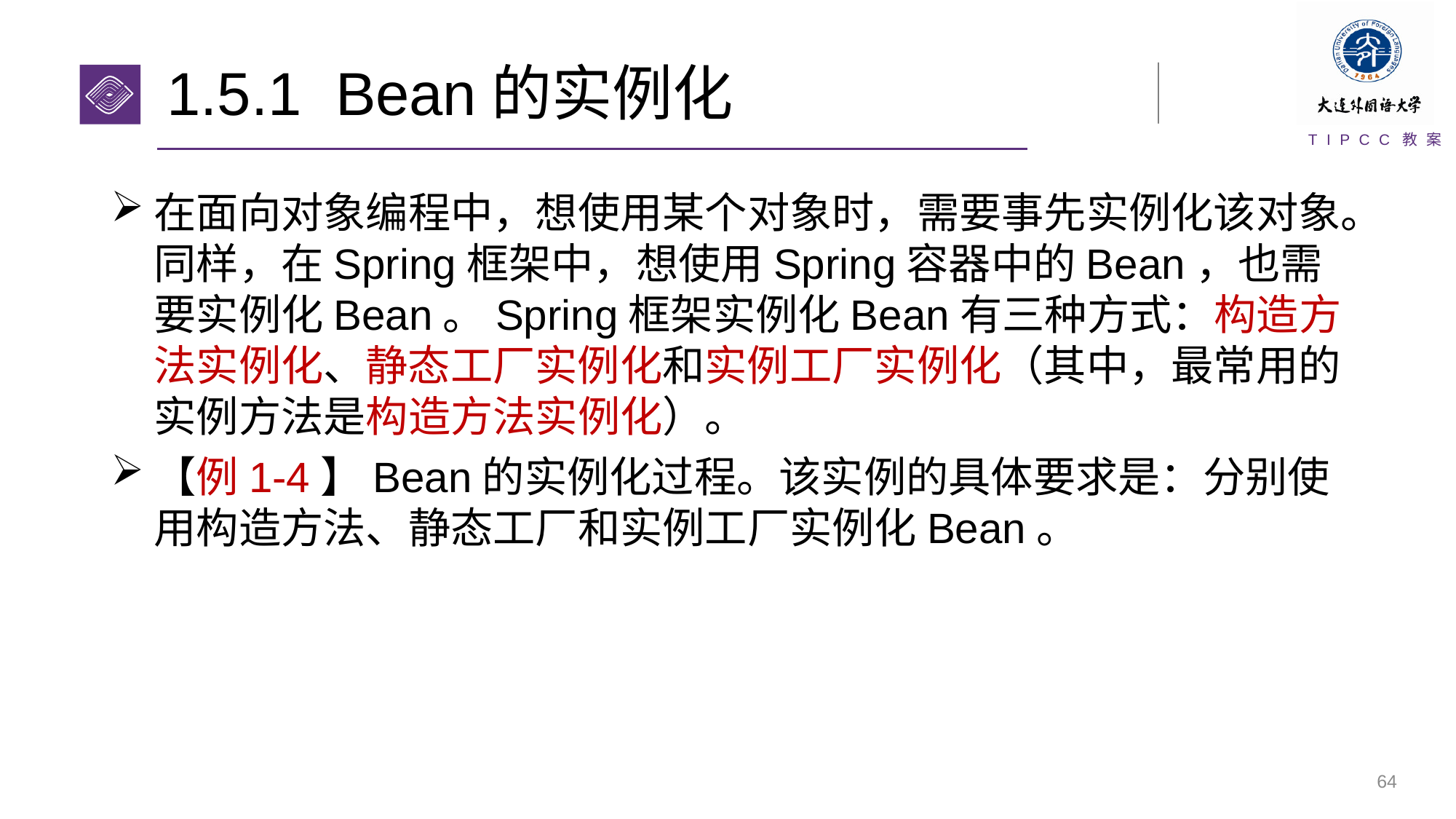

# 1.5.1  Bean的实例化
在面向对象编程中，想使用某个对象时，需要事先实例化该对象。同样，在Spring框架中，想使用Spring容器中的Bean，也需要实例化Bean。Spring框架实例化Bean有三种方式：构造方法实例化、静态工厂实例化和实例工厂实例化（其中，最常用的实例方法是构造方法实例化）。
【例1-4】Bean的实例化过程。该实例的具体要求是：分别使用构造方法、静态工厂和实例工厂实例化Bean。

64